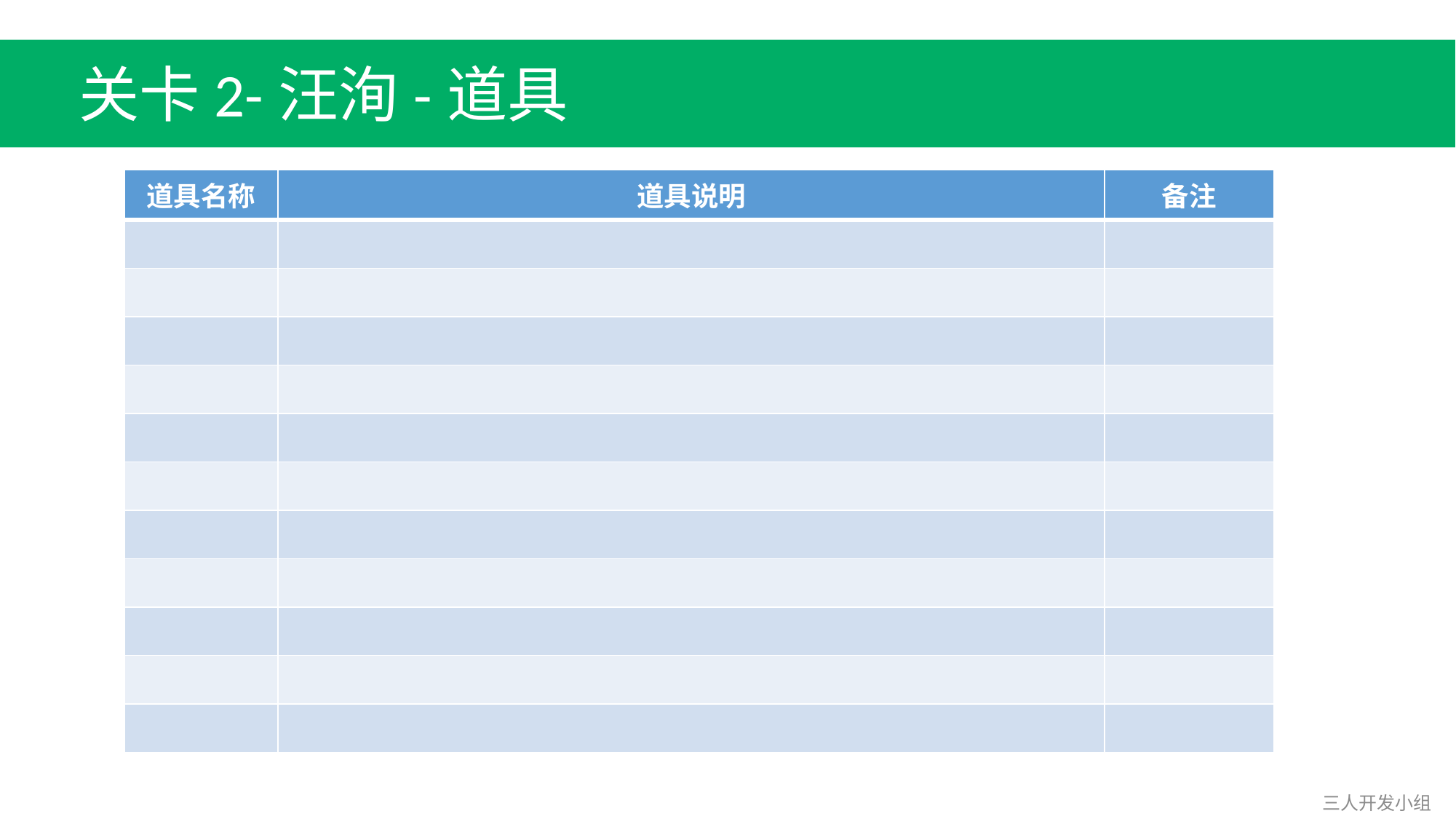

关卡2-汪洵-道具
| 道具名称 | 道具说明 | 备注 |
| --- | --- | --- |
|  |  |  |
|  |  |  |
|  |  |  |
|  |  |  |
|  |  |  |
|  |  |  |
|  |  |  |
|  |  |  |
|  |  |  |
|  |  |  |
|  |  |  |
三人开发小组